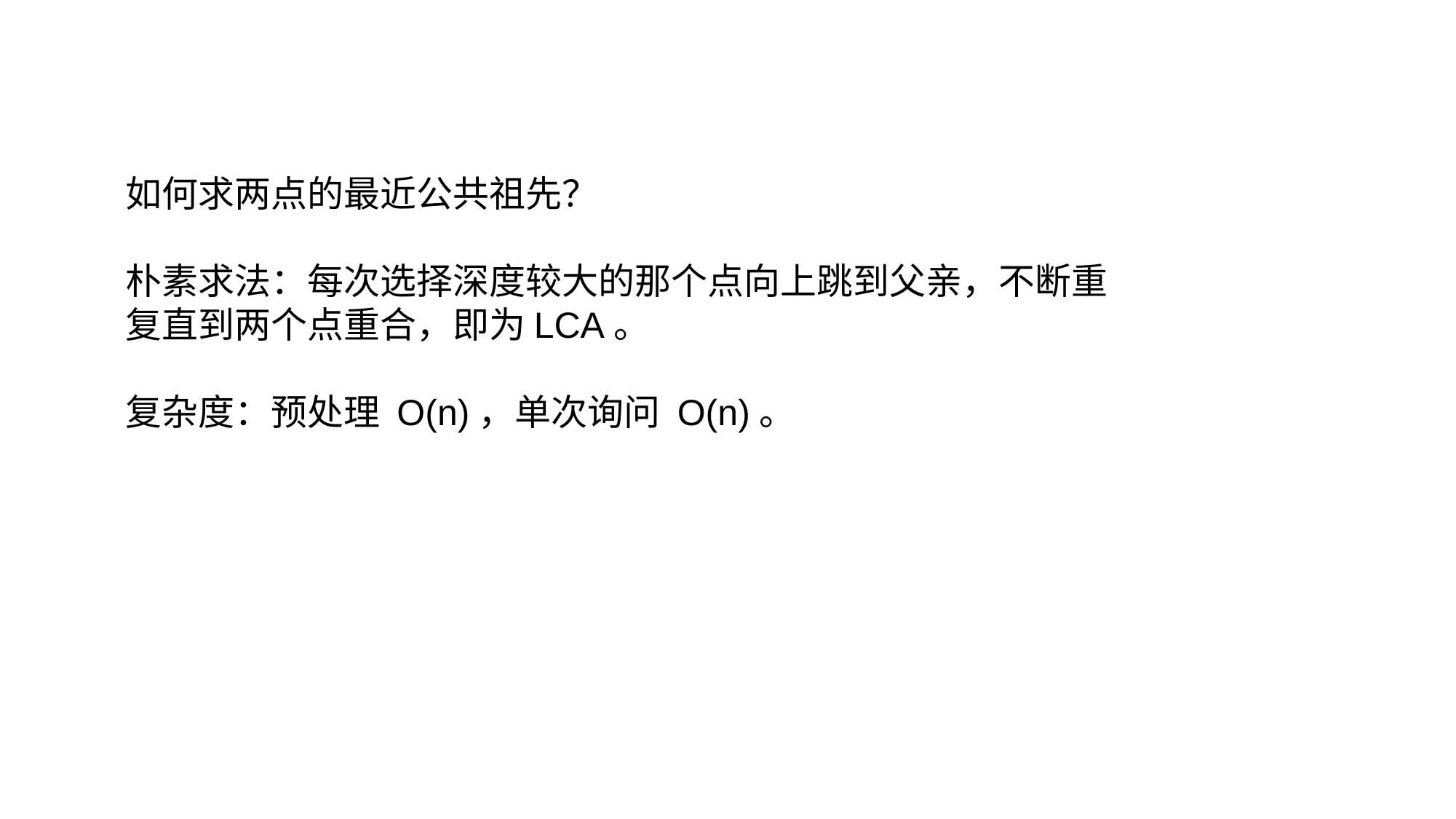

如何求两点的最近公共祖先？

朴素求法：每次选择深度较大的那个点向上跳到父亲，不断重复直到两个点重合，即为LCA。

复杂度：预处理 O(n)，单次询问 O(n)。